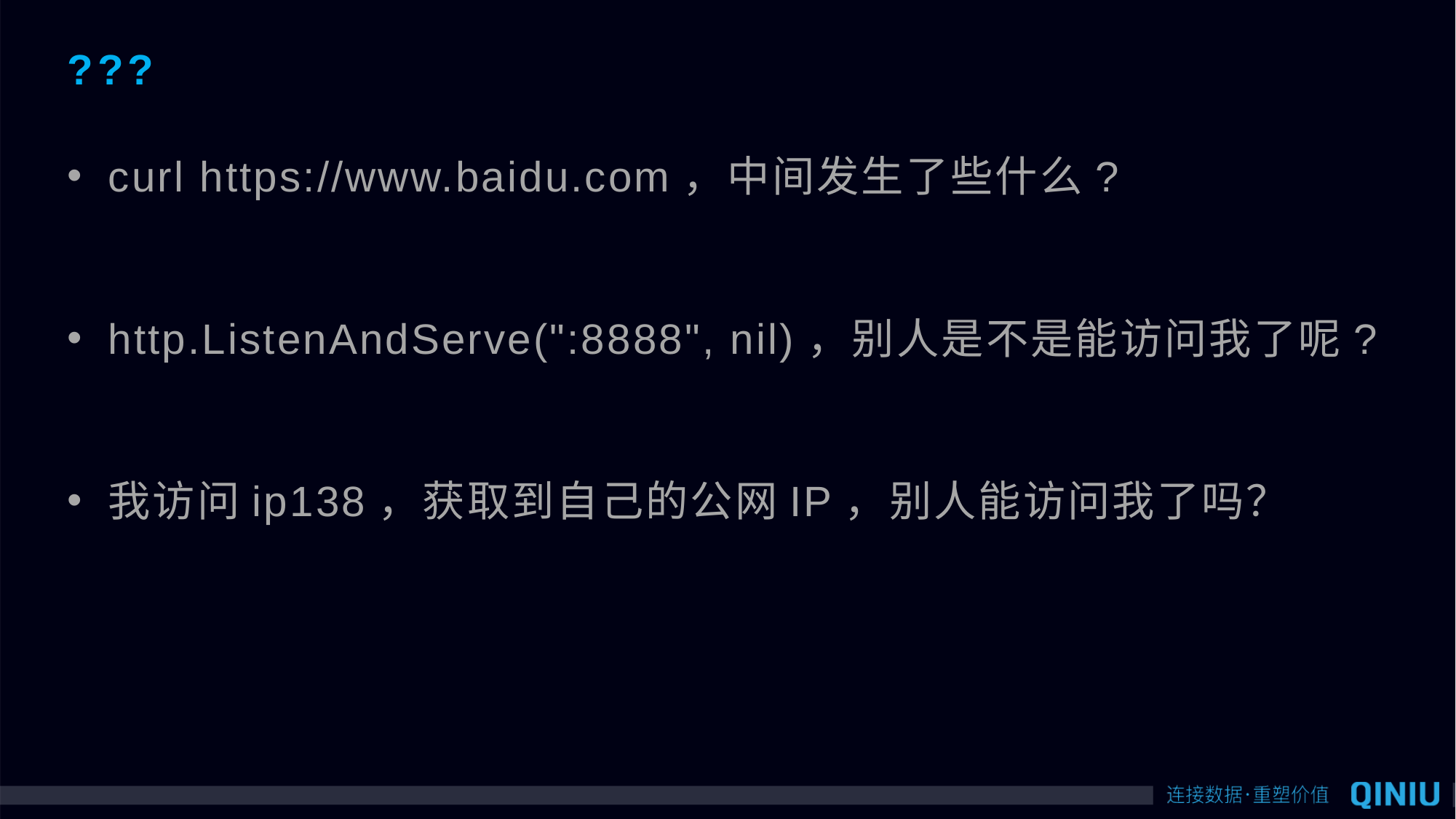

# ???
curl https://www.baidu.com，中间发生了些什么?

http.ListenAndServe(":8888", nil)，别人是不是能访问我了呢?

我访问ip138，获取到自己的公网IP，别人能访问我了吗？